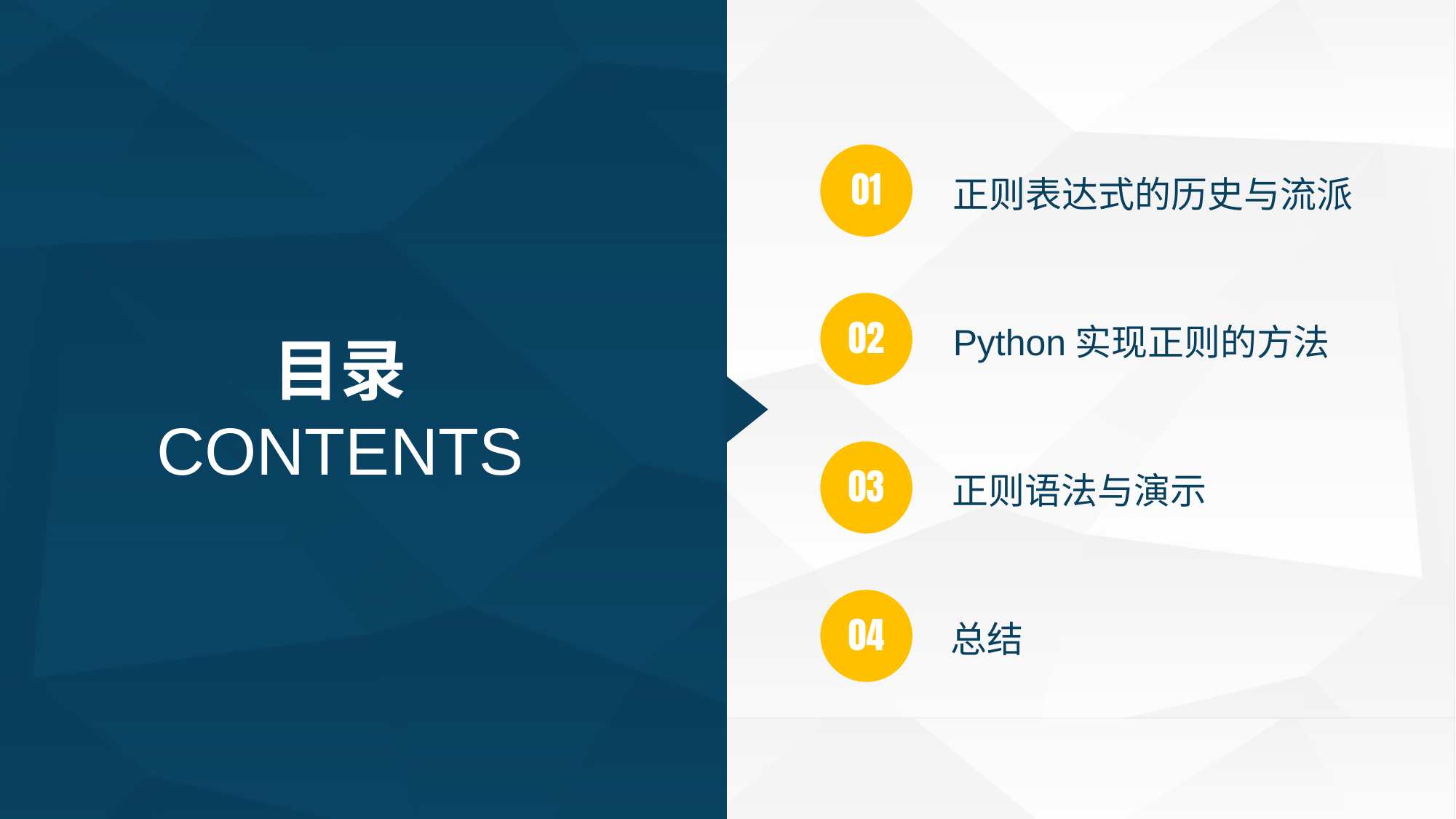

01
正则表达式的历史与流派
02
Python实现正则的方法
目录
CONTENTS

03
正则语法与演示
04
总结